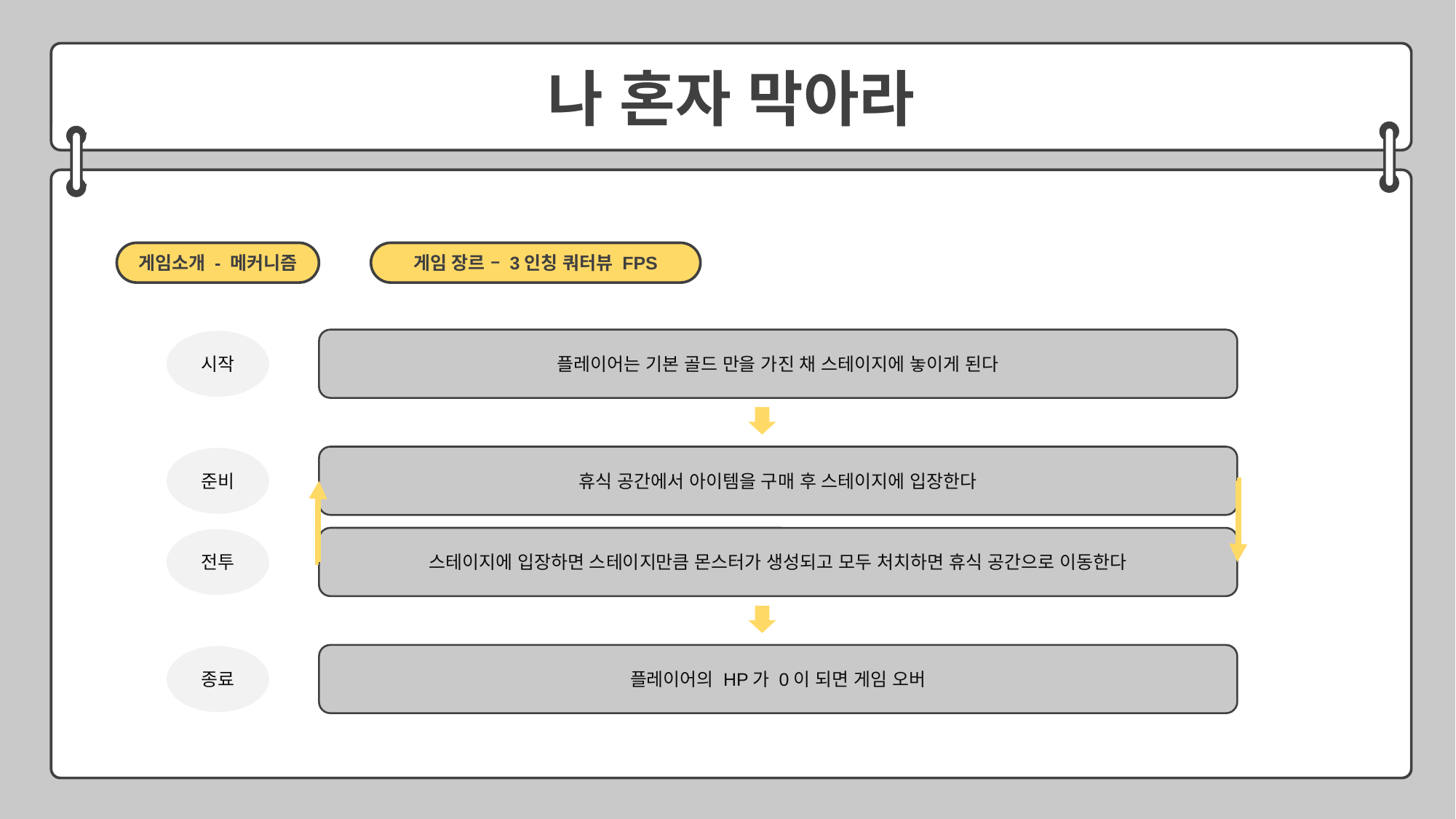

나 혼자 막아라

게임소개 - 메커니즘
게임 장르 – 3인칭 쿼터뷰 FPS
시작
플레이어는 기본 골드 만을 가진 채 스테이지에 놓이게 된다

준비
휴식 공간에서 아이템을 구매 후 스테이지에 입장한다
전투
스테이지에 입장하면 스테이지만큼 몬스터가 생성되고 모두 처치하면 휴식 공간으로 이동한다

종료
플레이어의 HP가 0이 되면 게임 오버